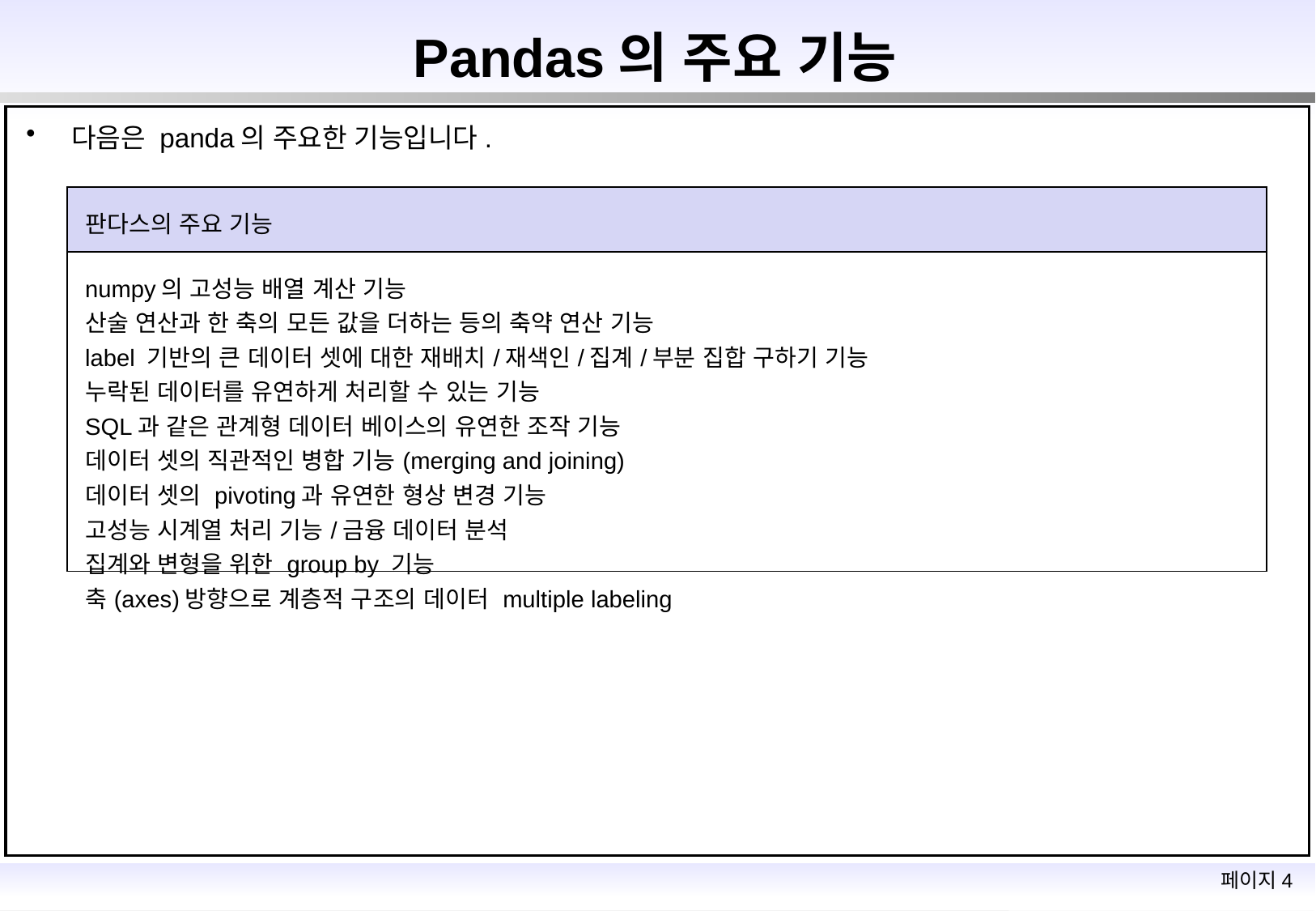

# Pandas의 주요 기능
다음은 panda의 주요한 기능입니다.
| 판다스의 주요 기능 |
| --- |
| numpy의 고성능 배열 계산 기능 산술 연산과 한 축의 모든 값을 더하는 등의 축약 연산 기능 label 기반의 큰 데이터 셋에 대한 재배치/재색인/집계/부분 집합 구하기 기능 누락된 데이터를 유연하게 처리할 수 있는 기능 SQL과 같은 관계형 데이터 베이스의 유연한 조작 기능 데이터 셋의 직관적인 병합 기능(merging and joining) 데이터 셋의 pivoting과 유연한 형상 변경 기능 고성능 시계열 처리 기능/금융 데이터 분석 집계와 변형을 위한 group by 기능 축(axes)방향으로 계층적 구조의 데이터 multiple labeling |